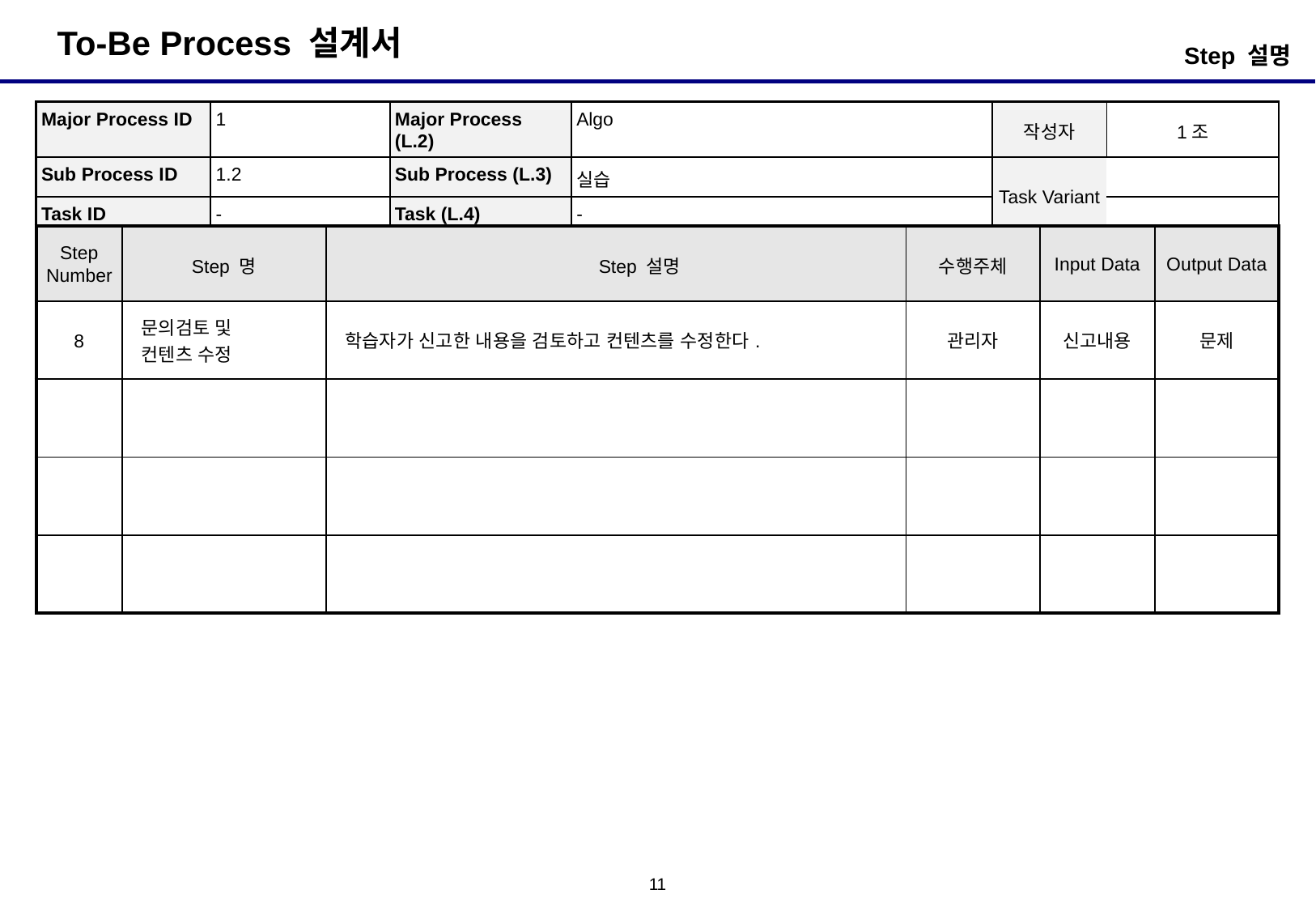

Step 설명
| Major Process ID | 1 | Major Process (L.2) | Algo | 작성자 | 1조 |
| --- | --- | --- | --- | --- | --- |
| Sub Process ID | 1.2 | Sub Process (L.3) | 실습 | Task Variant |  |
| Task ID | - | Task (L.4) | - |  |  |
| Step Number | Step 명 | Step 설명 | 수행주체 | Input Data | Output Data |
| --- | --- | --- | --- | --- | --- |
| 8 | 문의검토 및 컨텐츠 수정 | 학습자가 신고한 내용을 검토하고 컨텐츠를 수정한다. | 관리자 | 신고내용 | 문제 |
|  |  |  |  |  |  |
|  |  |  |  |  |  |
|  |  |  |  |  |  |